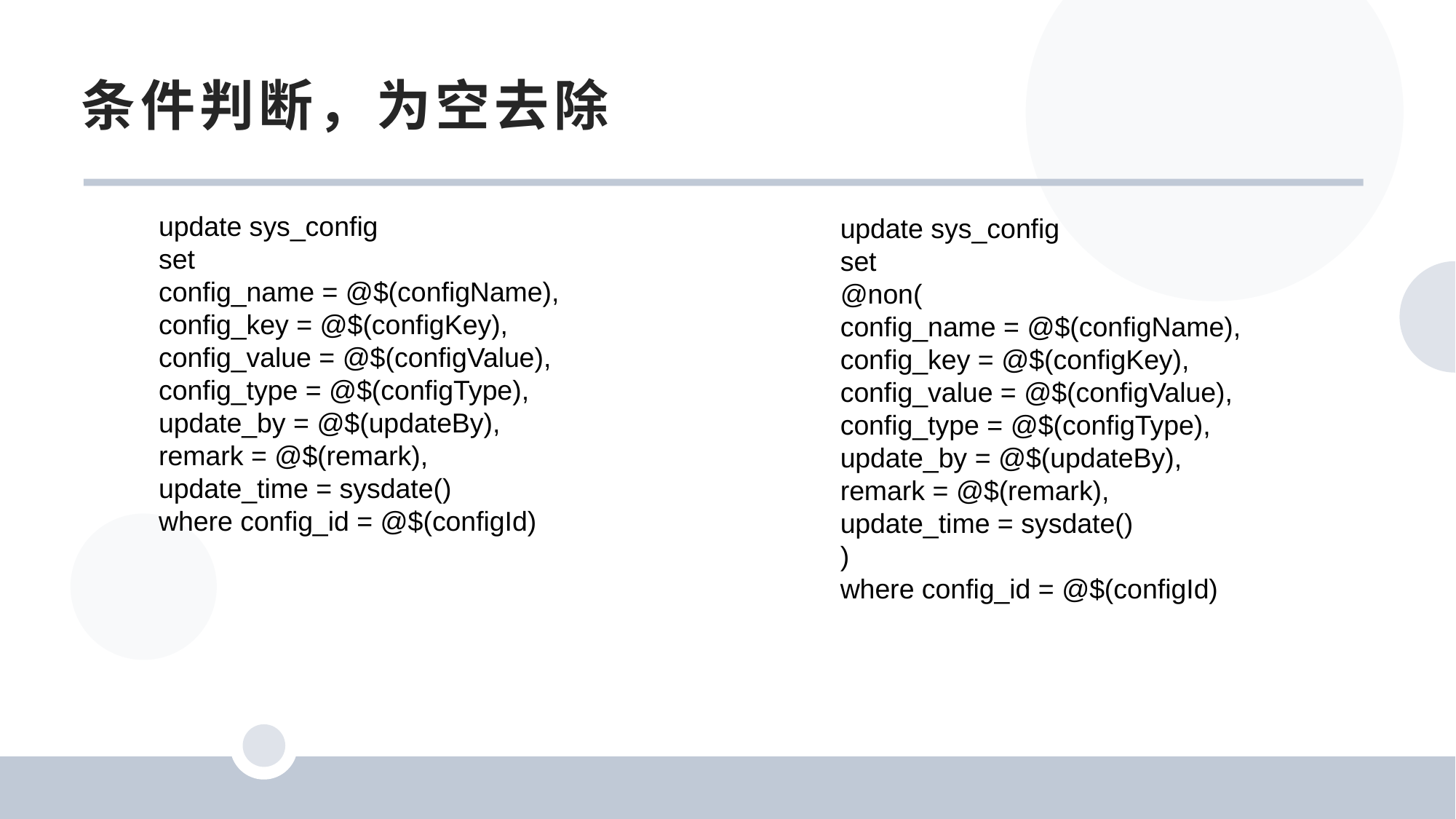

条件判断，为空去除

            update sys_config
            set
            config_name = @$(configName),
            config_key = @$(configKey),
            config_value = @$(configValue),
            config_type = @$(configType),
            update_by = @$(updateBy),
            remark = @$(remark),
            update_time = sysdate()
            where config_id = @$(configId)
            update sys_config
            set
            @non(
            config_name = @$(configName),
            config_key = @$(configKey),
            config_value = @$(configValue),
            config_type = @$(configType),
            update_by = @$(updateBy),
            remark = @$(remark),
            update_time = sysdate()
            )
            where config_id = @$(configId)